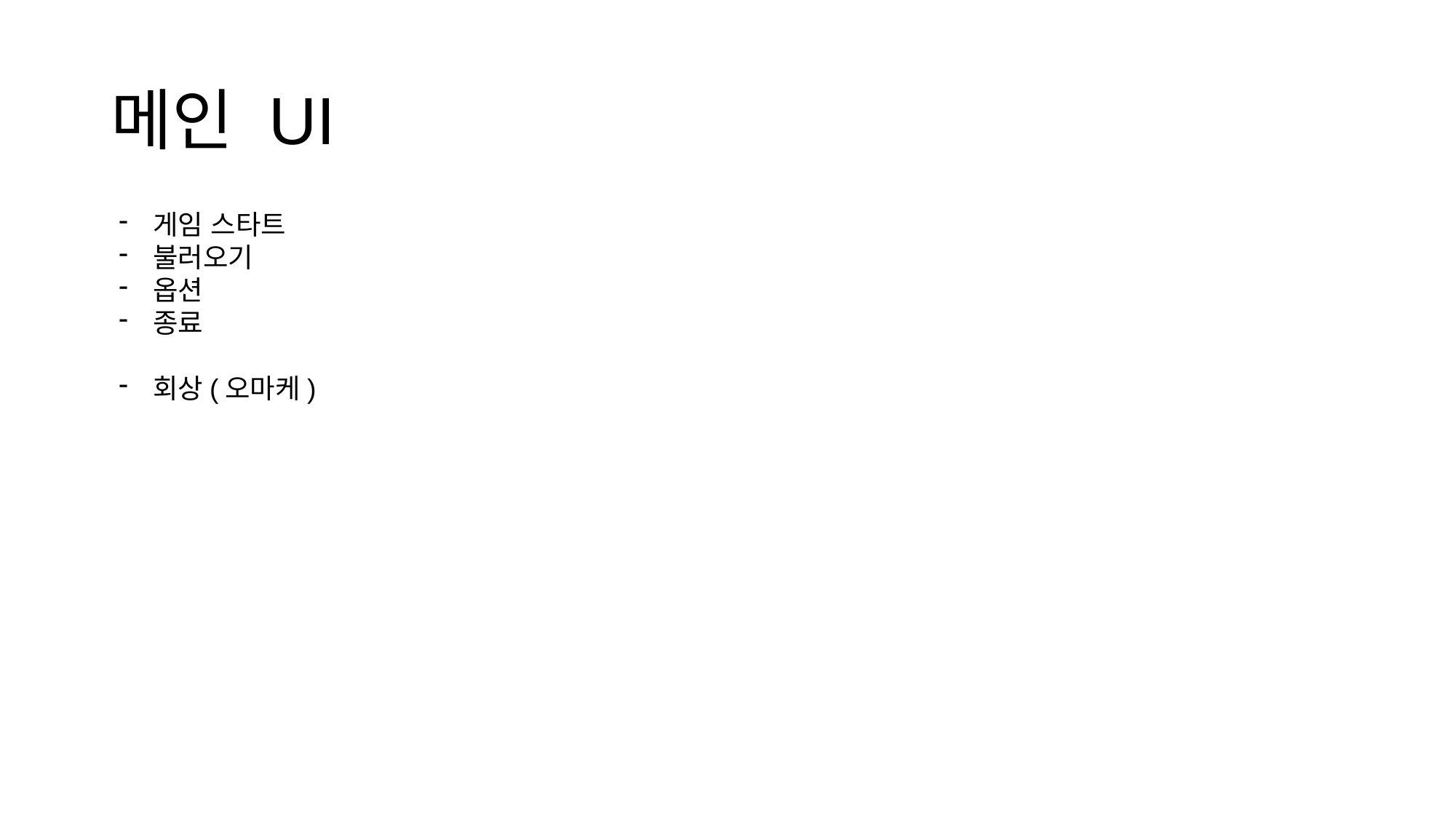

# 메인 UI
게임 스타트
불러오기
옵션
종료

회상(오마케)